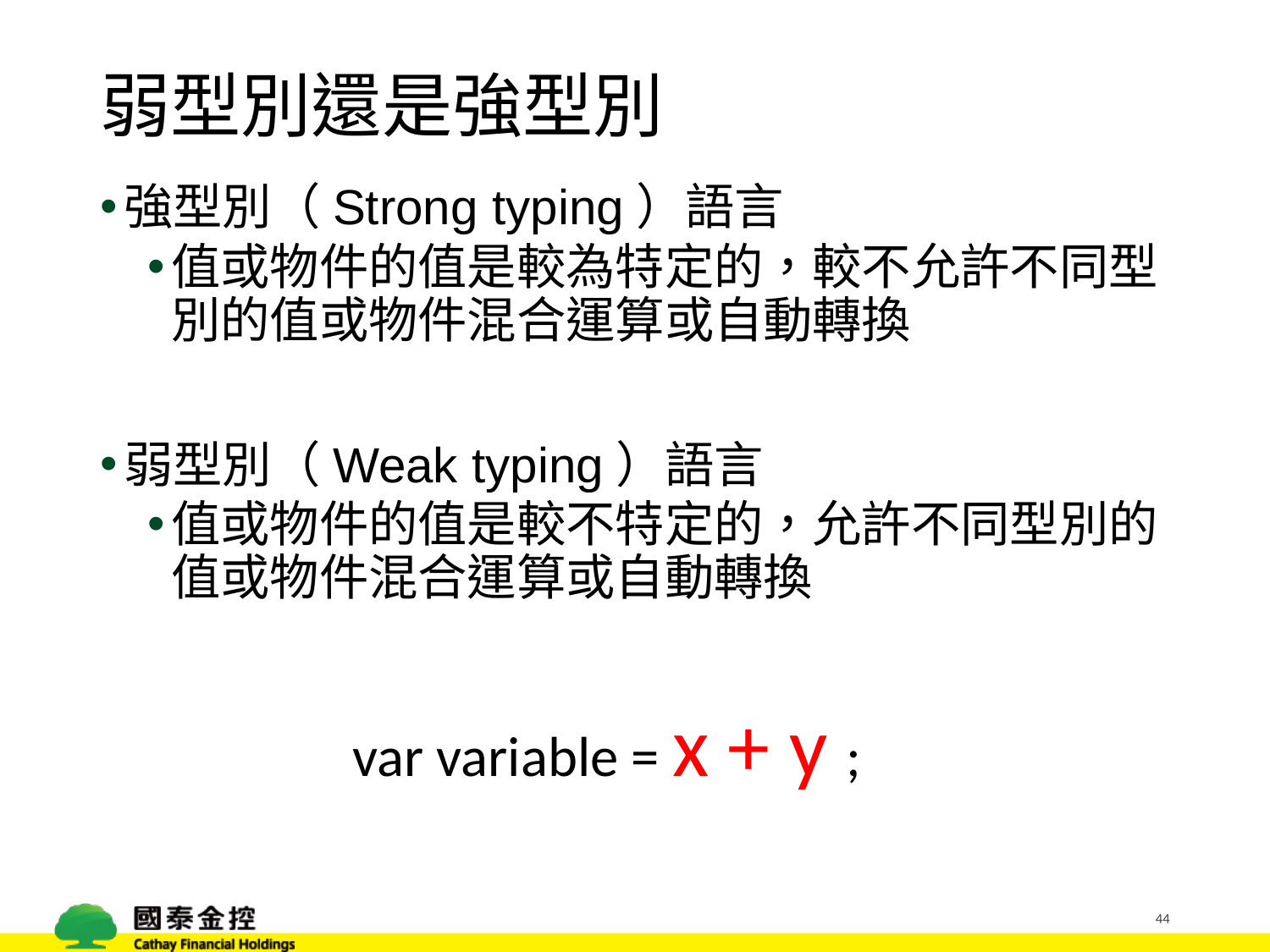

# 弱型別還是強型別
強型別（Strong typing）語言
值或物件的值是較為特定的，較不允許不同型別的值或物件混合運算或自動轉換

弱型別（Weak typing）語言
值或物件的值是較不特定的，允許不同型別的值或物件混合運算或自動轉換

var variable = x + y ;